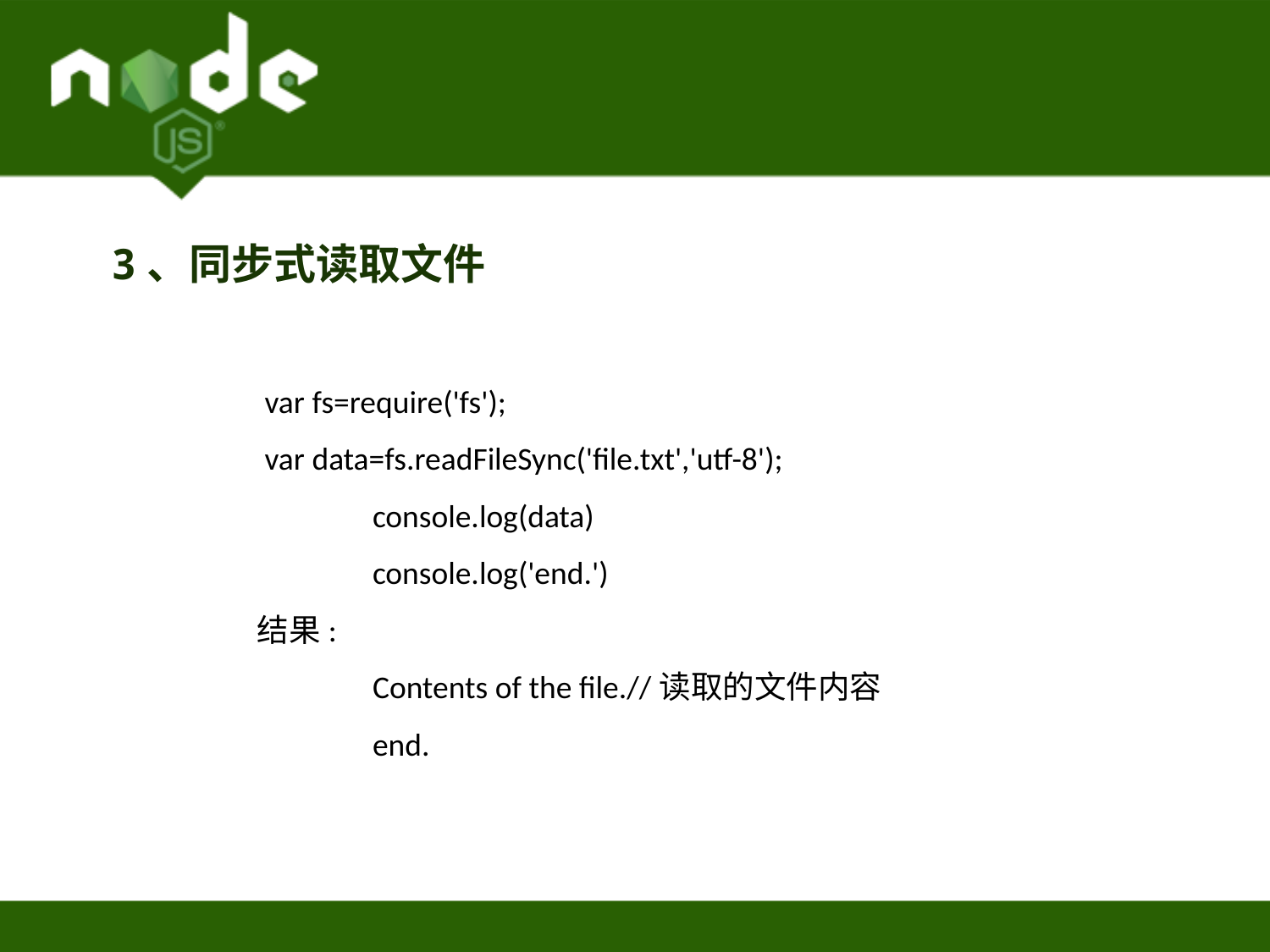

3、同步式读取文件
 var fs=require('fs');
 var data=fs.readFileSync('file.txt','utf-8');
                console.log(data)
                console.log('end.')
结果:
                Contents of the file.//读取的文件内容
                end.